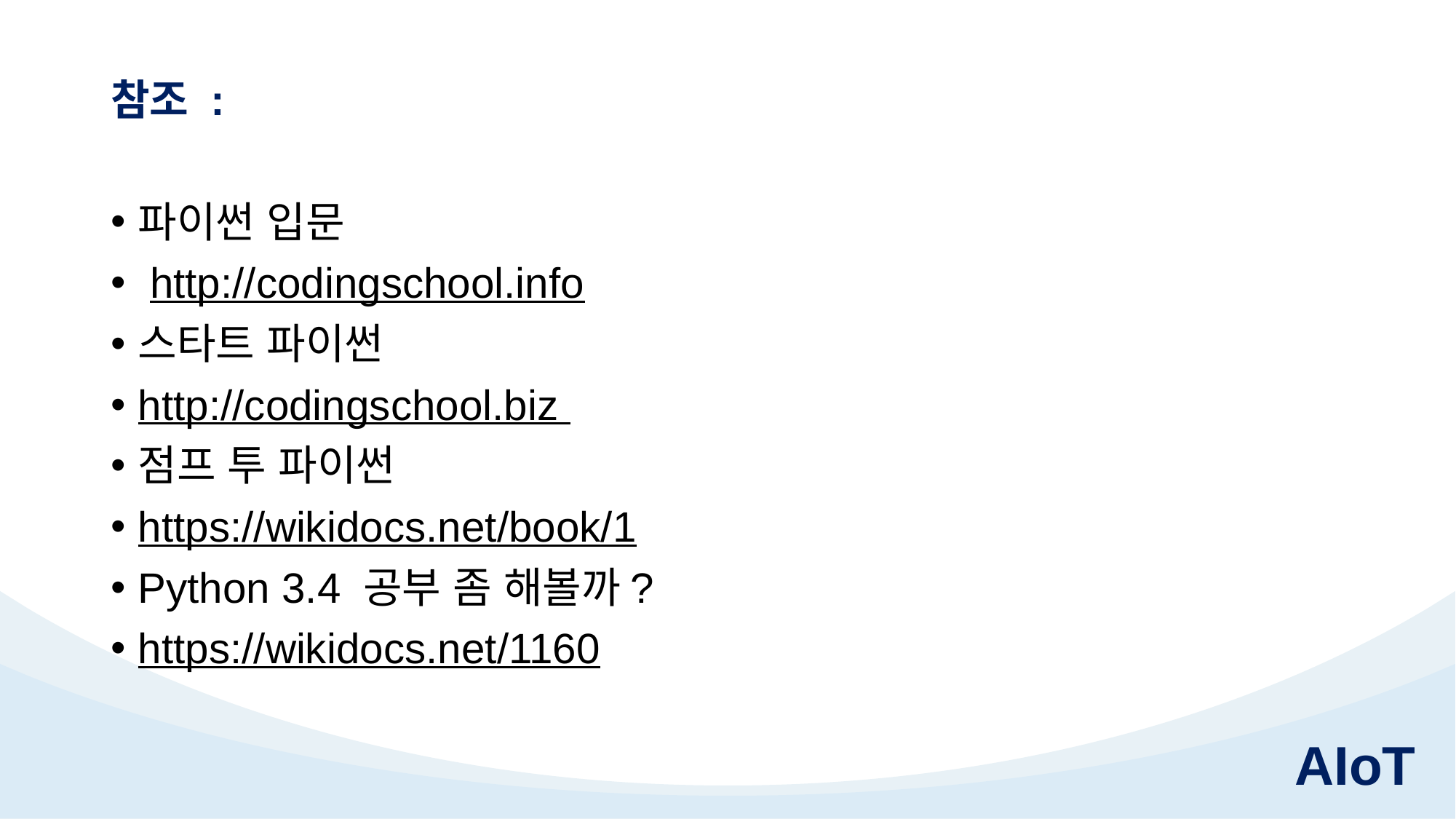

참조 :

파이썬 입문
 http://codingschool.info
스타트 파이썬
http://codingschool.biz
점프 투 파이썬
https://wikidocs.net/book/1
Python 3.4 공부 좀 해볼까?
https://wikidocs.net/1160